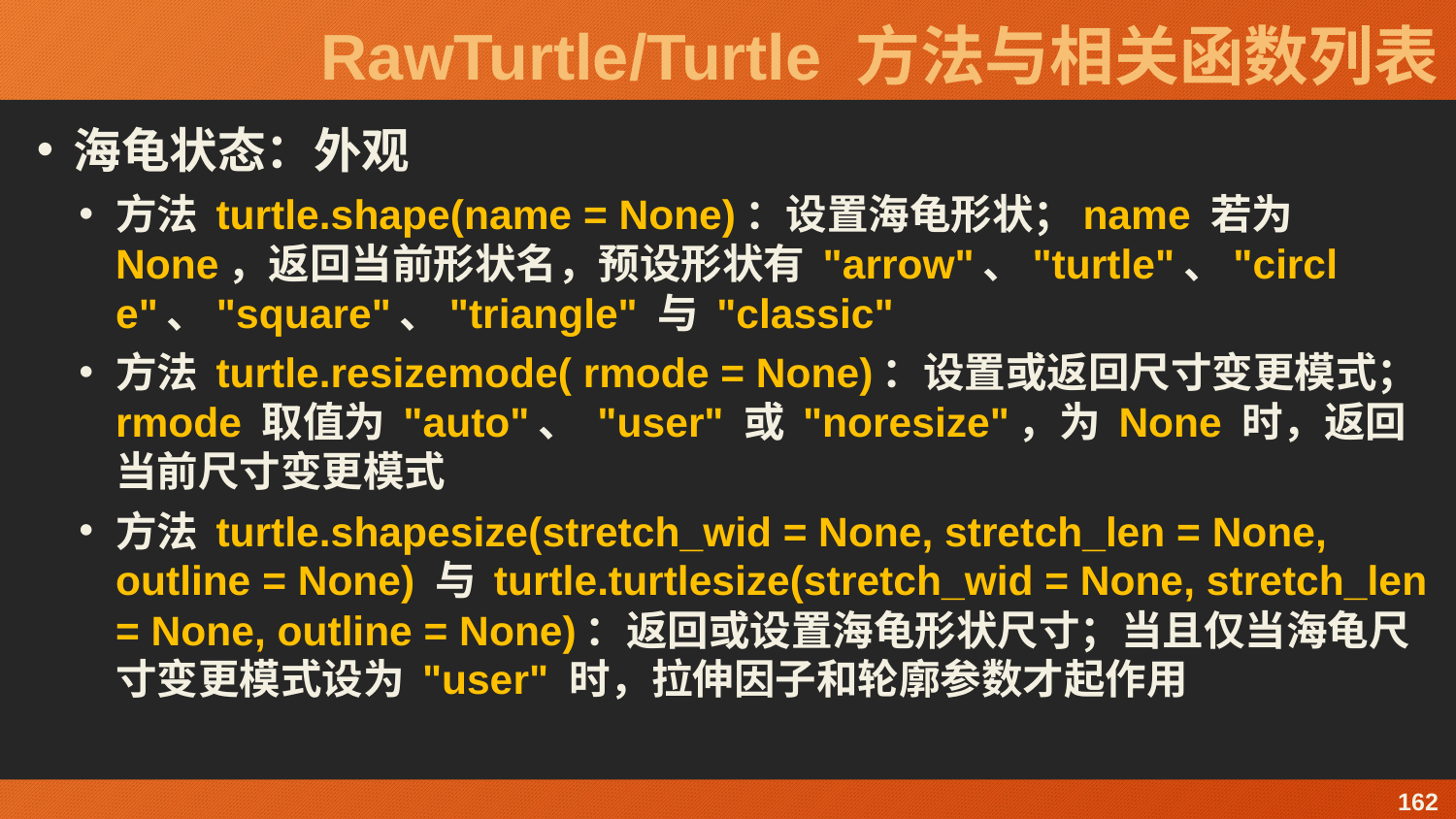

# RawTurtle/Turtle 方法与相关函数列表
海龟状态：外观
方法 turtle.shape(name = None)：设置海龟形状；name 若为 None，返回当前形状名，预设形状有 "arrow"、"turtle"、"circle"、"square"、"triangle" 与 "classic"
方法 turtle.resizemode( rmode = None)：设置或返回尺寸变更模式；rmode 取值为 "auto"、 "user" 或 "noresize"，为 None 时，返回当前尺寸变更模式
方法 turtle.shapesize(stretch_wid = None, stretch_len = None, outline = None) 与 turtle.turtlesize(stretch_wid = None, stretch_len = None, outline = None)：返回或设置海龟形状尺寸；当且仅当海龟尺寸变更模式设为 "user" 时，拉伸因子和轮廓参数才起作用
162